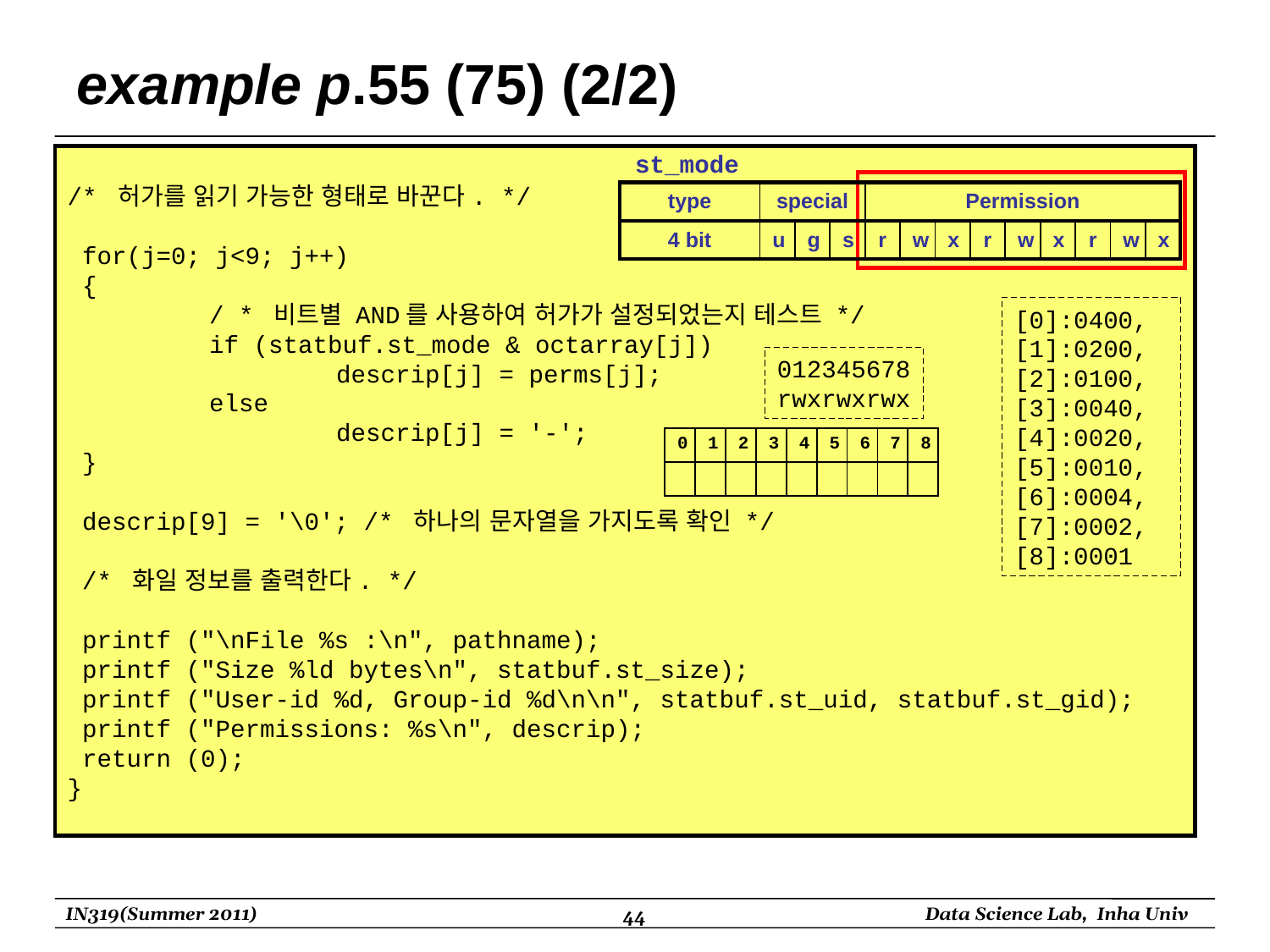

# example p.55 (75) (2/2)
st_mode
/* 허가를 읽기 가능한 형태로 바꾼다. */

 for(j=0; j<9; j++)
 {
	 / * 비트별 AND를 사용하여 허가가 설정되었는지 테스트 */
	 if (statbuf.st_mode & octarray[j])
		 descrip[j] = perms[j];
	 else
		 descrip[j] = '-';
 }

 descrip[9] = '\0'; /* 하나의 문자열을 가지도록 확인 */

 /* 화일 정보를 출력한다. */

 printf ("\nFile %s :\n", pathname);
 printf ("Size %ld bytes\n", statbuf.st_size);
 printf ("User-id %d, Group-id %d\n\n", statbuf.st_uid, statbuf.st_gid);
 printf ("Permissions: %s\n", descrip);
 return (0);
}

| type | special |  |  | Permission |  |  |  |  |  |  |  |  |
| --- | --- | --- | --- | --- | --- | --- | --- | --- | --- | --- | --- | --- |
| 4 bit | u | g | s | r | w | x | r | w | x | r | w | x |
[0]:0400,
[1]:0200,
[2]:0100,
[3]:0040,
[4]:0020,
[5]:0010,
[6]:0004,
[7]:0002,
[8]:0001
012345678
rwxrwxrwx
| 0 | 1 | 2 | 3 | 4 | 5 | 6 | 7 | 8 |
| --- | --- | --- | --- | --- | --- | --- | --- | --- |
|  |  |  |  |  |  |  |  |  |
44